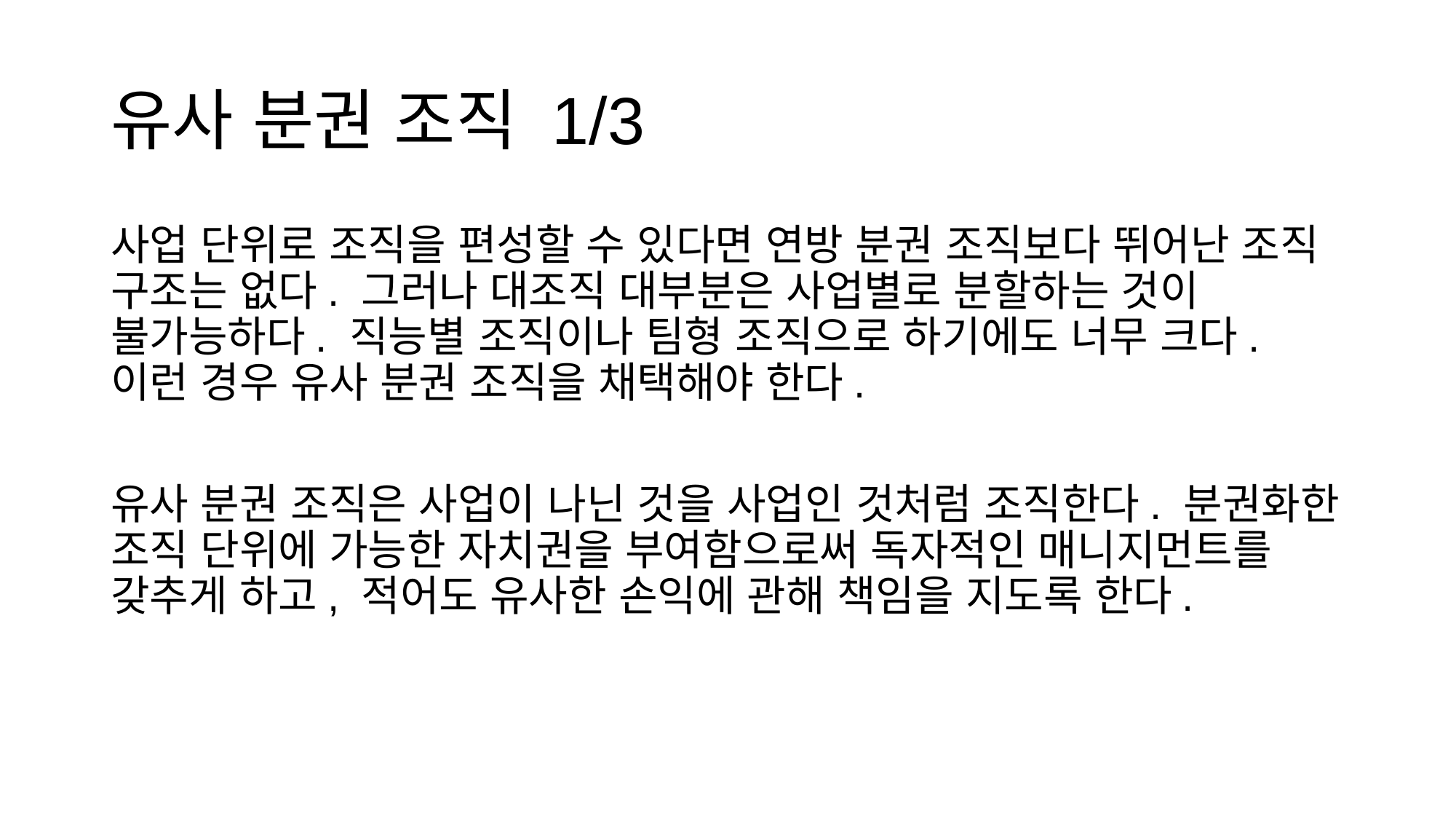

# 유사 분권 조직 1/3
사업 단위로 조직을 편성할 수 있다면 연방 분권 조직보다 뛰어난 조직 구조는 없다. 그러나 대조직 대부분은 사업별로 분할하는 것이 불가능하다. 직능별 조직이나 팀형 조직으로 하기에도 너무 크다. 이런 경우 유사 분권 조직을 채택해야 한다.

유사 분권 조직은 사업이 나닌 것을 사업인 것처럼 조직한다. 분권화한 조직 단위에 가능한 자치권을 부여함으로써 독자적인 매니지먼트를 갖추게 하고, 적어도 유사한 손익에 관해 책임을 지도록 한다.